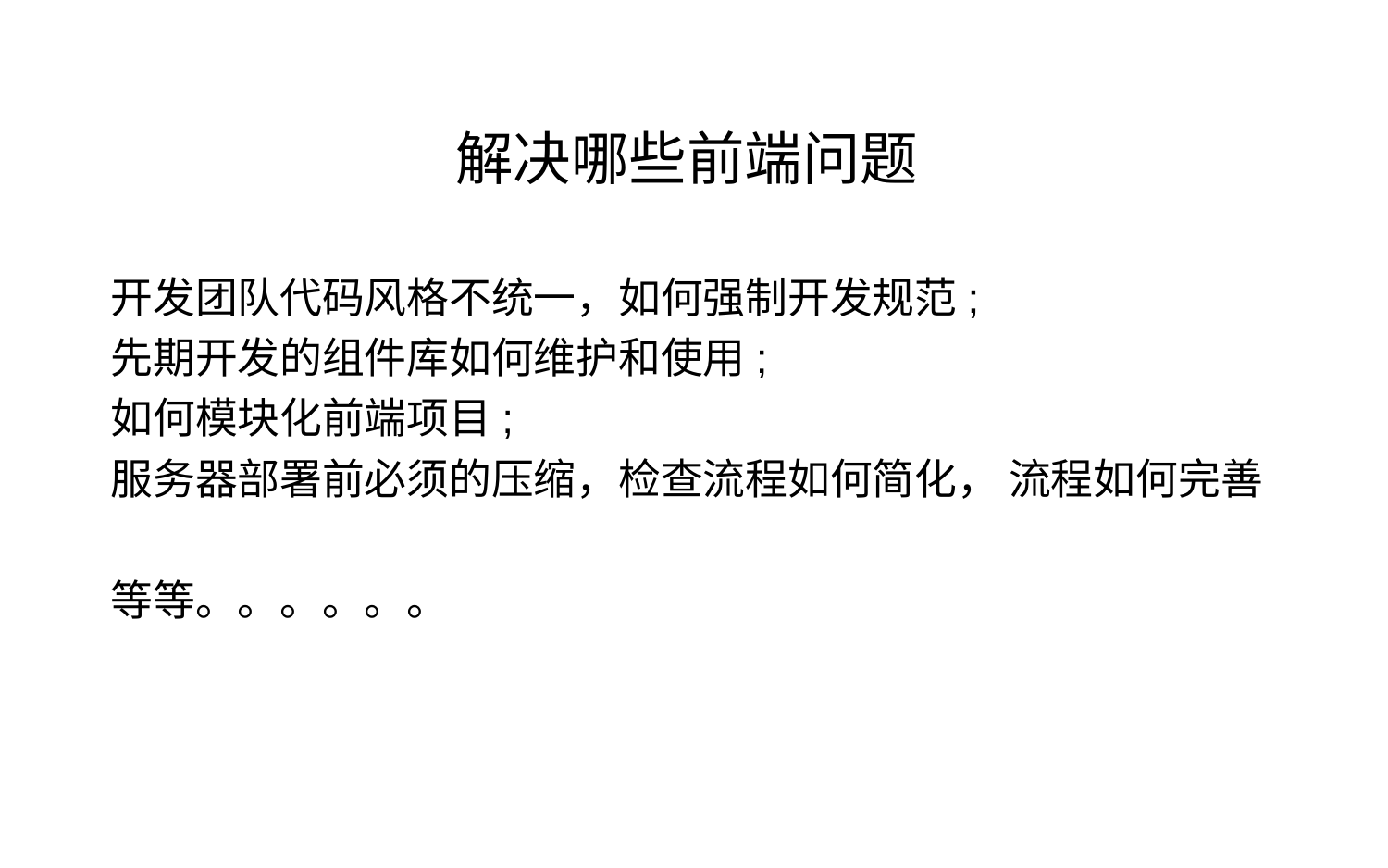

解决哪些前端问题
开发团队代码风格不统一，如何强制开发规范;
先期开发的组件库如何维护和使用;
如何模块化前端项目;
服务器部署前必须的压缩，检查流程如何简化， 流程如何完善

等等。。。。。。